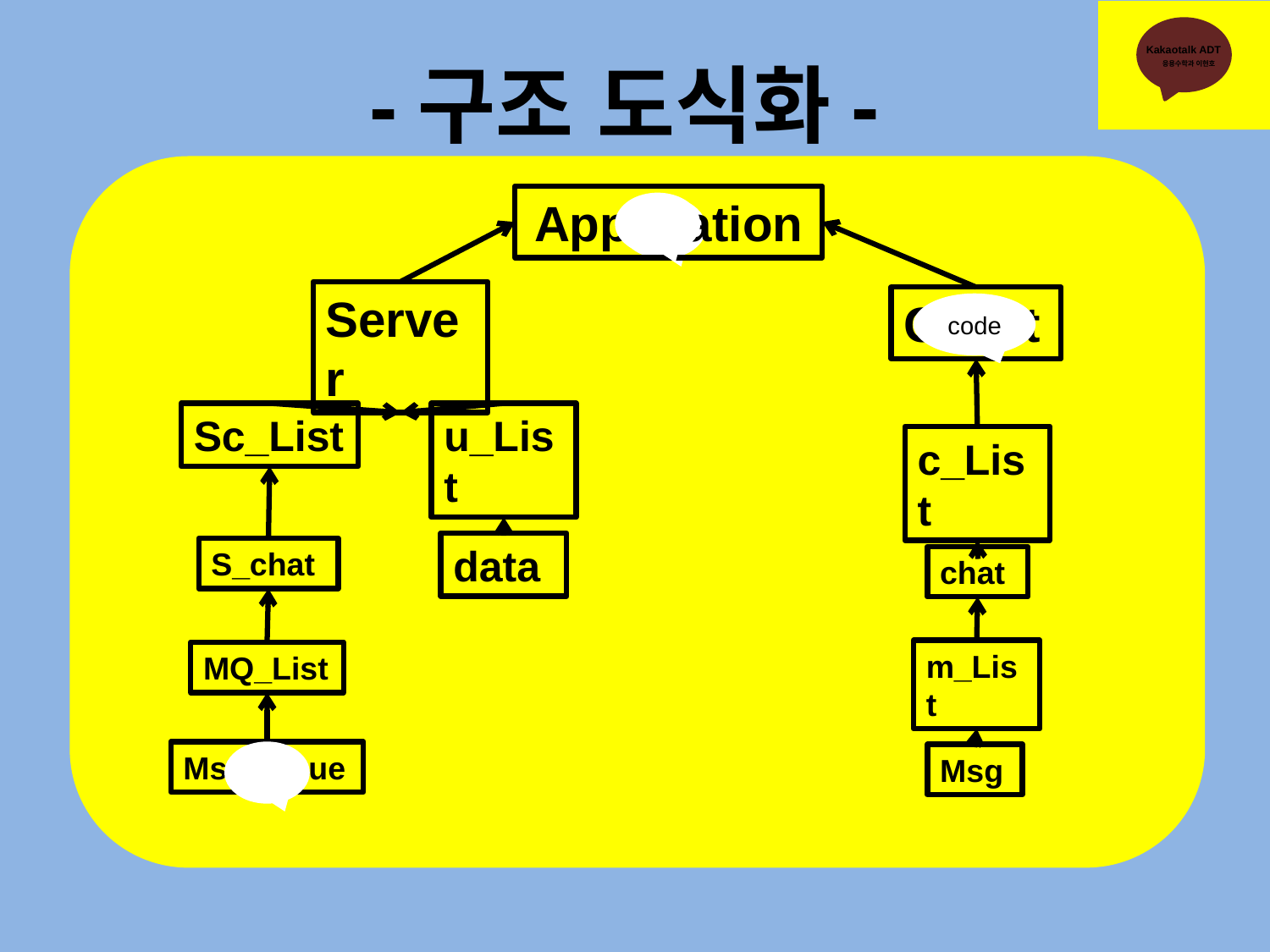

-구조 도식화-

# Kakaotalk ADT
응용수학과 이현호

Application

Server
Client
code
Sc_List
u_List
c_List
data
S_chat
chat
m_List
MQ_List
MsgQueue

Msg